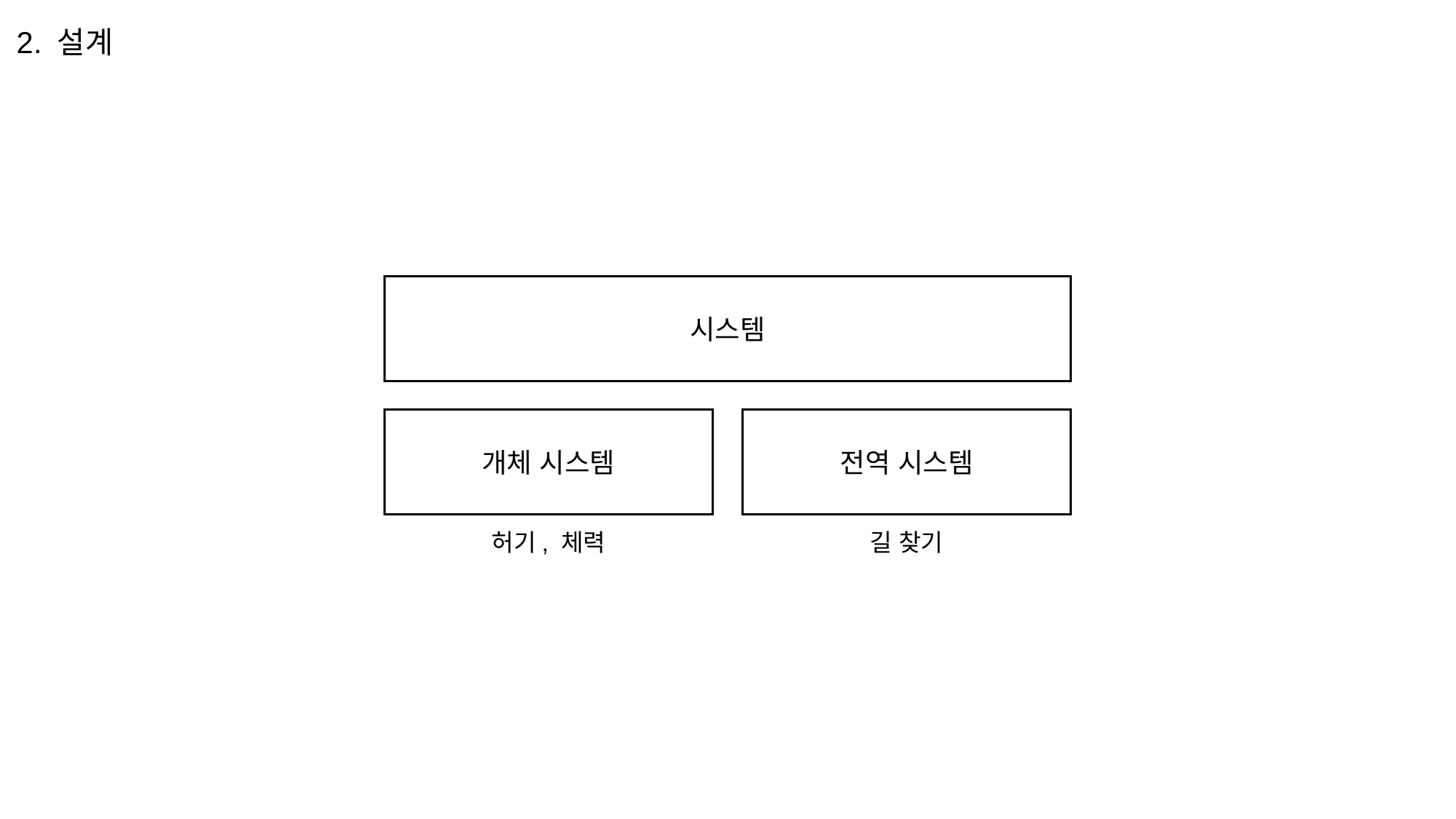

2. 설계
시스템
개체 시스템
전역 시스템
허기, 체력
길 찾기